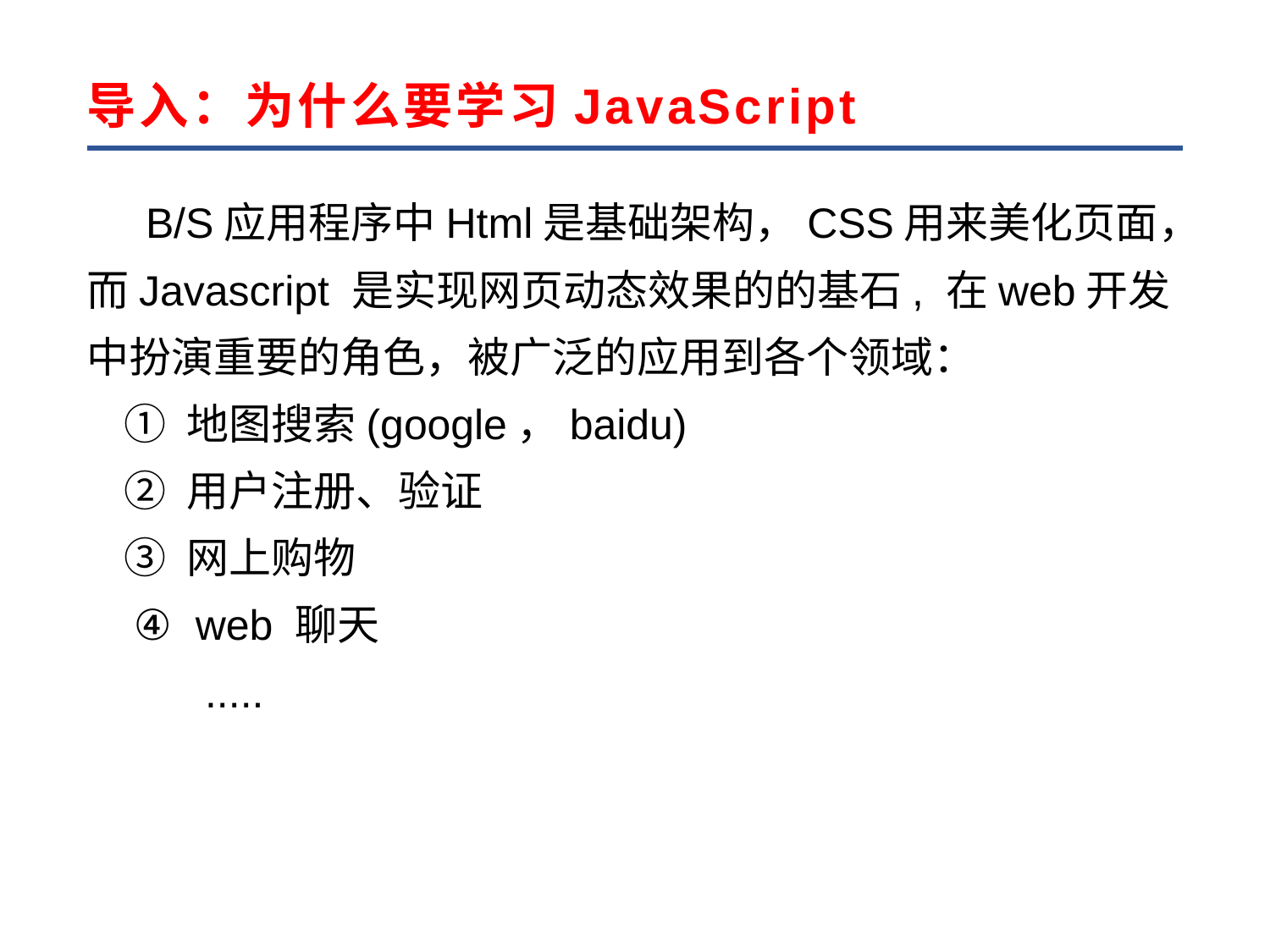

导入：为什么要学习JavaScript
     B/S应用程序中Html是基础架构，CSS用来美化页面，而Javascript 是实现网页动态效果的的基石, 在web开发中扮演重要的角色，被广泛的应用到各个领域：
    ① 地图搜索(google，baidu)
    ② 用户注册、验证
    ③ 网上购物
    ④  web 聊天
          .....